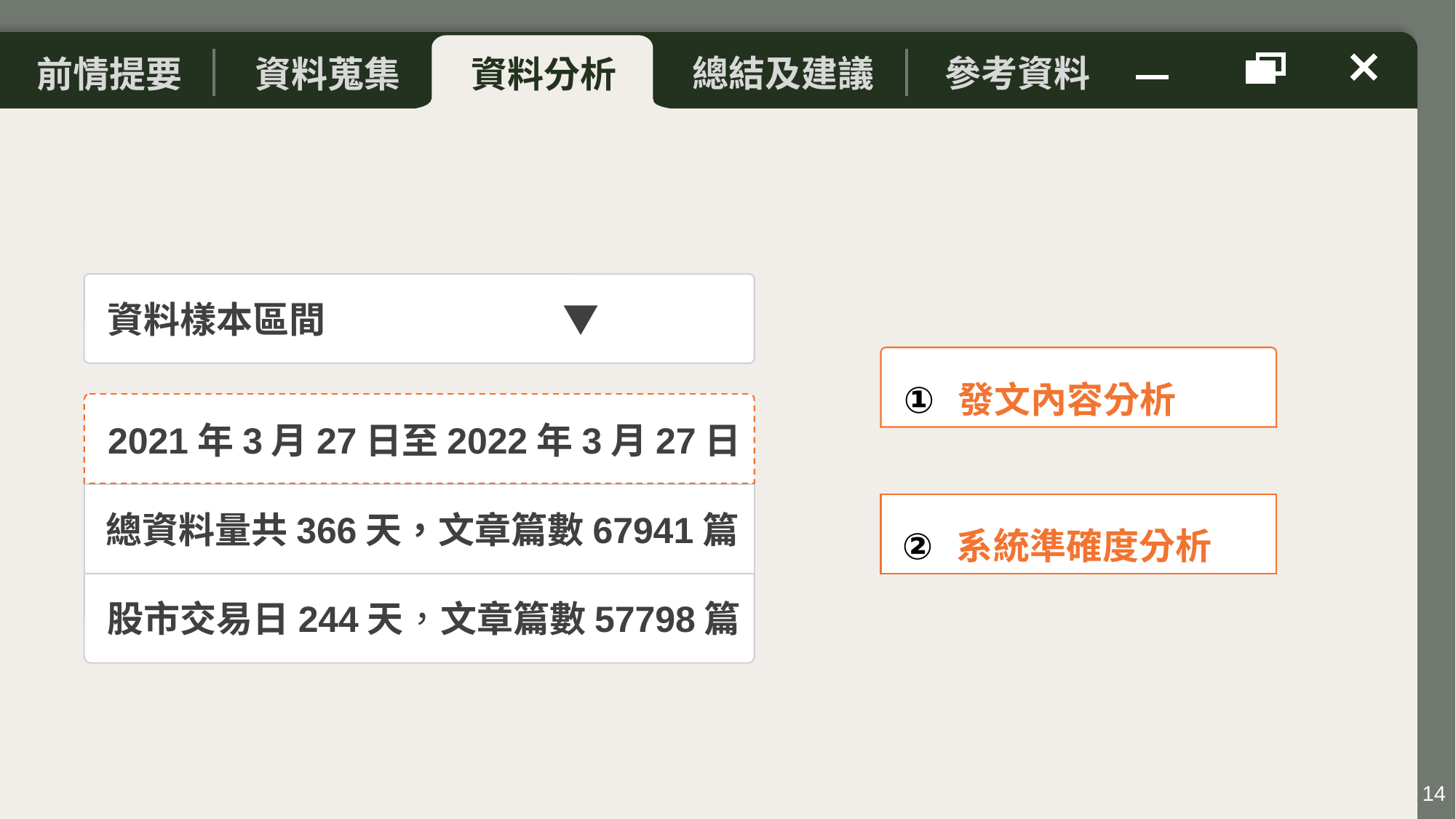

資料樣本區間                             ▼
2021年3月27日至2022年3月27日
總資料量共366天，文章篇數67941篇
股市交易日244天，文章篇數57798篇
發文內容分析
系統準確度分析
14